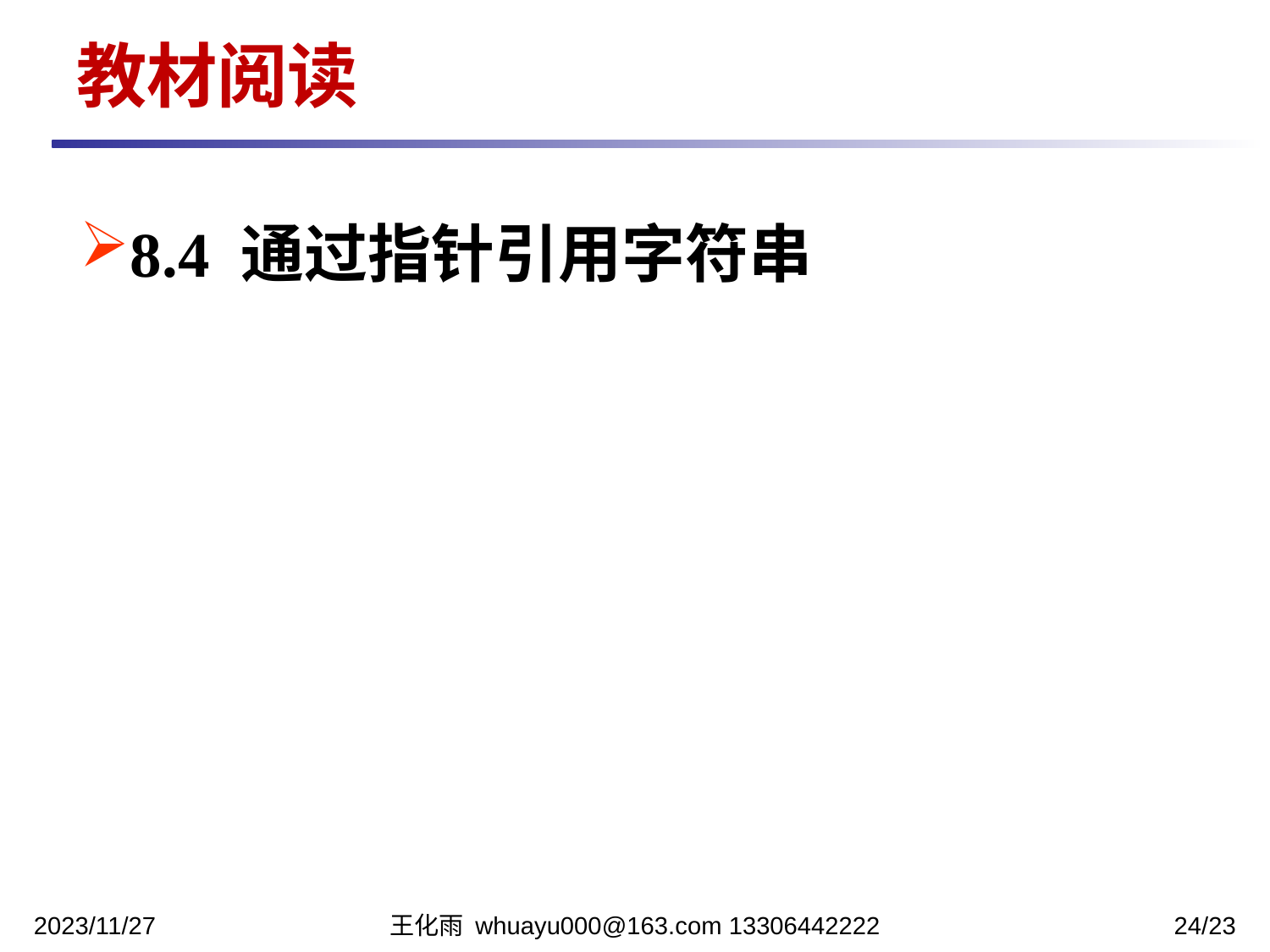

教材阅读
8.4 通过指针引用字符串
2023/11/27
王化雨 whuayu000@163.com 13306442222
24/23